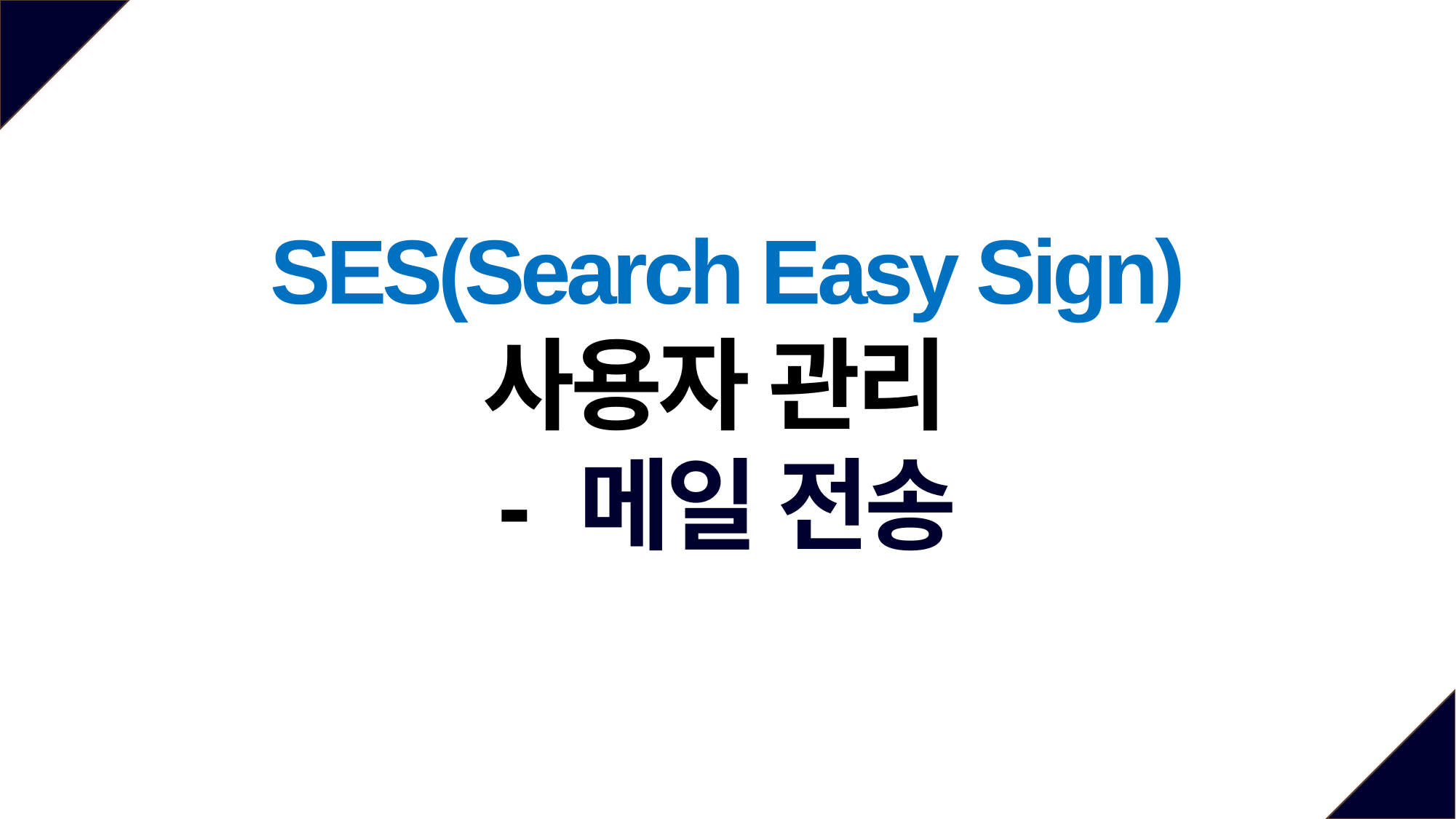

SES(Search Easy Sign)
사용자 관리
- 메일 전송